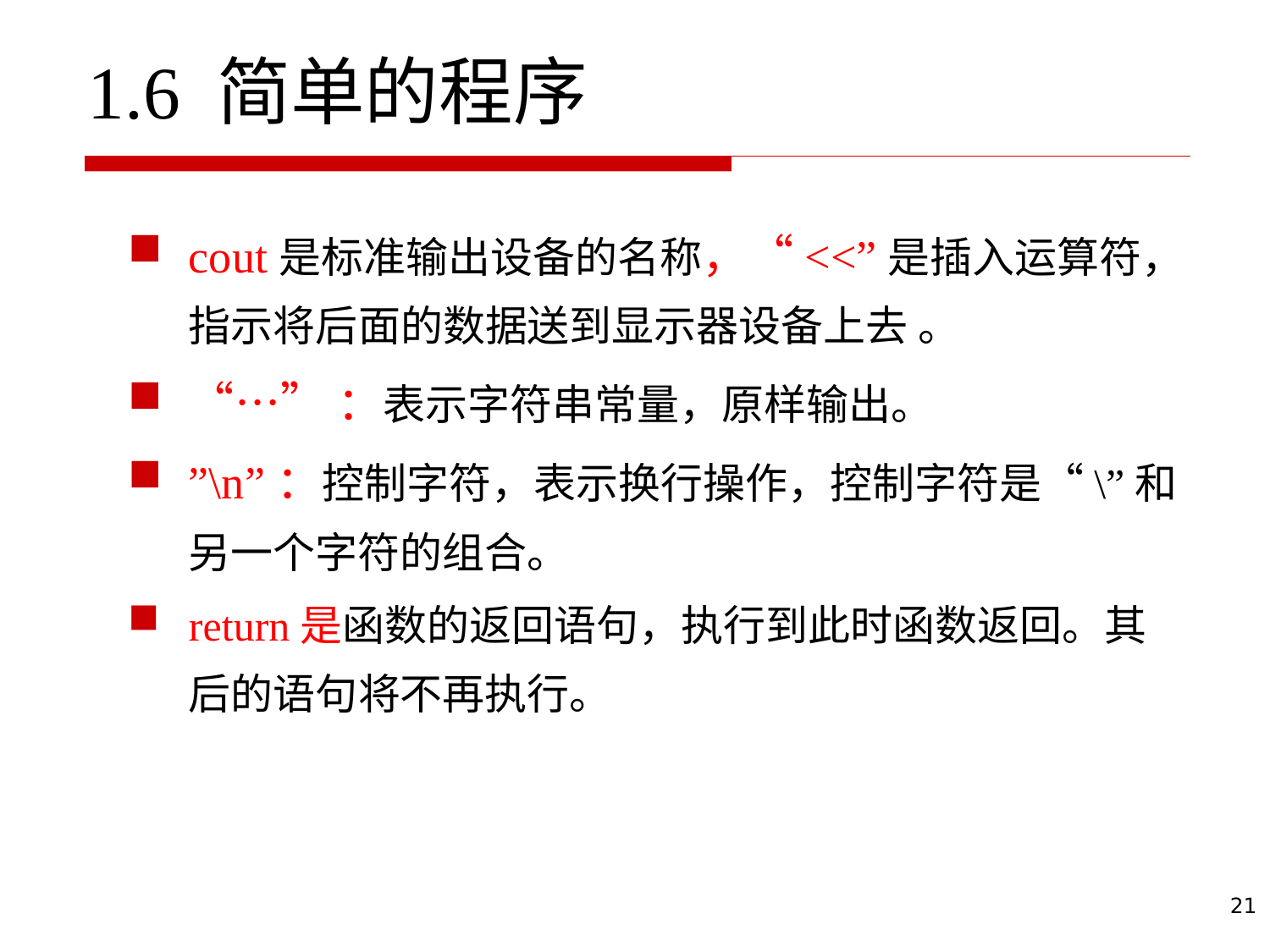

# 1.6 简单的程序
cout是标准输出设备的名称，“<<”是插入运算符，指示将后面的数据送到显示器设备上去 。
“…”：表示字符串常量，原样输出。
”\n”：控制字符，表示换行操作，控制字符是“\”和另一个字符的组合。
return是函数的返回语句，执行到此时函数返回。其后的语句将不再执行。
21